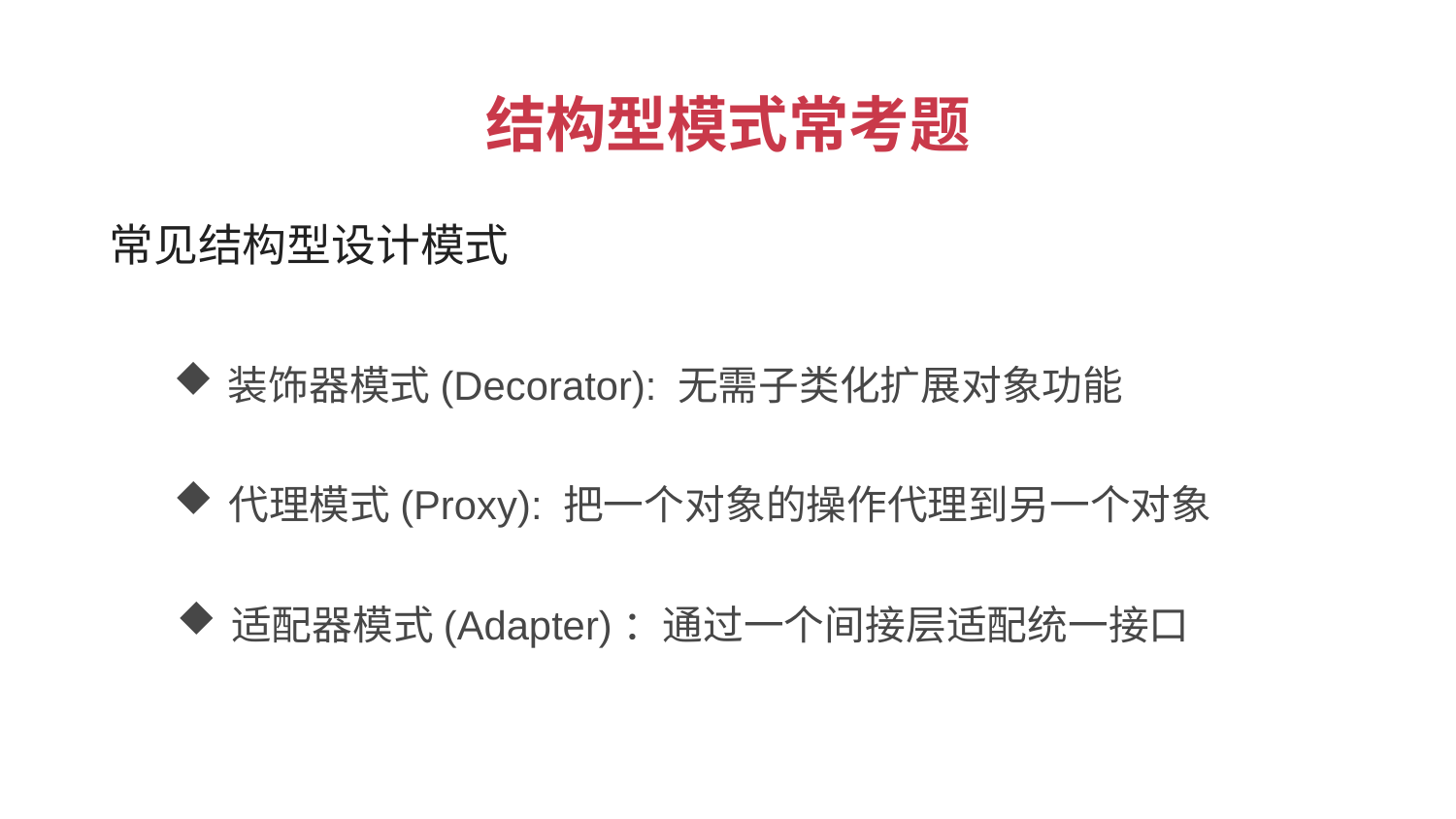

结构型模式常考题
 常见结构型设计模式
装饰器模式(Decorator): 无需子类化扩展对象功能
代理模式(Proxy): 把一个对象的操作代理到另一个对象
适配器模式(Adapter)：通过一个间接层适配统一接口